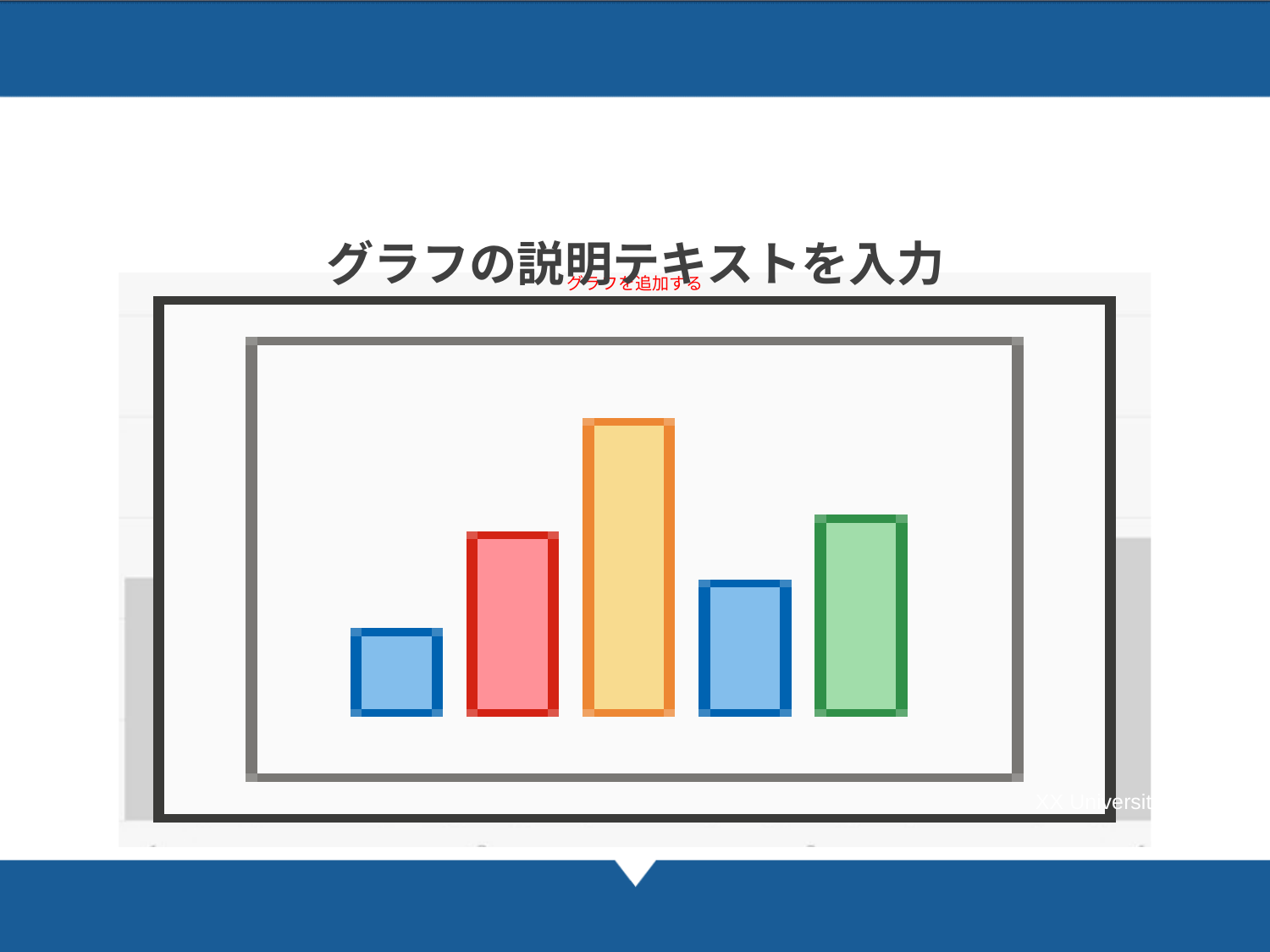

03 Reference Data
31
グラフの説明テキストを入力

XX University　Name